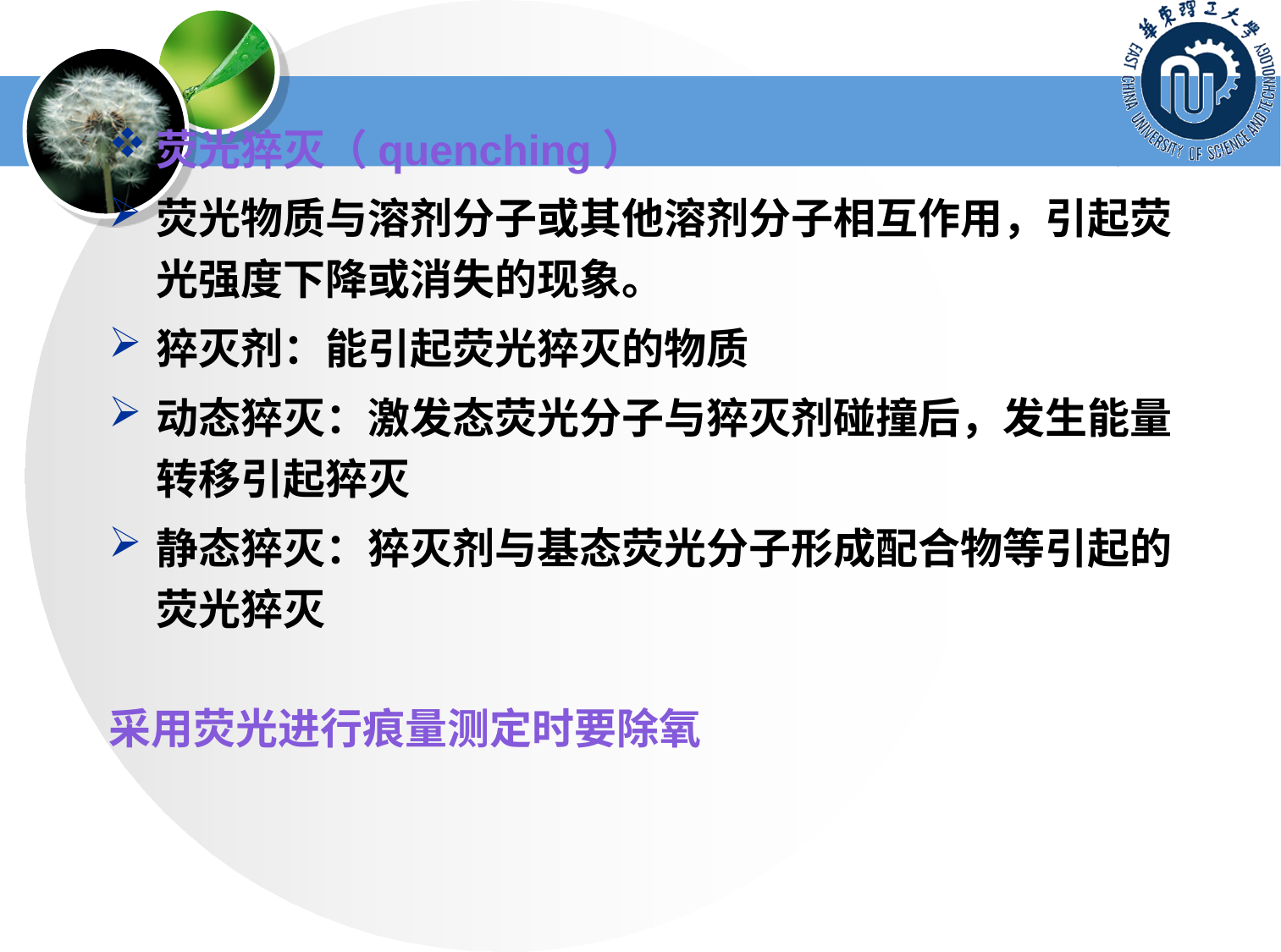

荧光猝灭（quenching）
荧光物质与溶剂分子或其他溶剂分子相互作用，引起荧光强度下降或消失的现象。
猝灭剂：能引起荧光猝灭的物质
动态猝灭：激发态荧光分子与猝灭剂碰撞后，发生能量转移引起猝灭
静态猝灭：猝灭剂与基态荧光分子形成配合物等引起的荧光猝灭

采用荧光进行痕量测定时要除氧